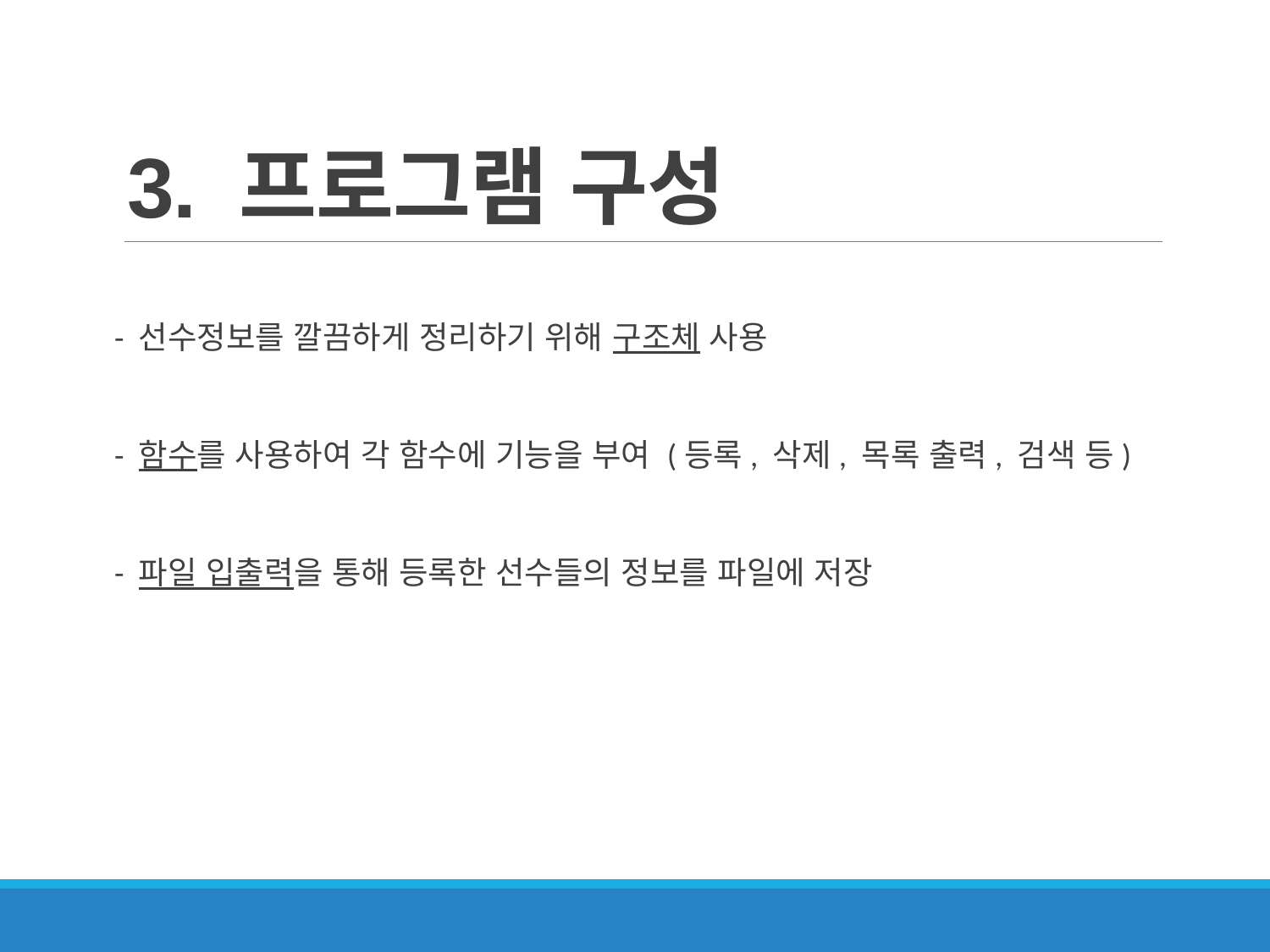

# 3. 프로그램 구성

- 선수정보를 깔끔하게 정리하기 위해 구조체 사용

- 함수를 사용하여 각 함수에 기능을 부여 (등록, 삭제, 목록 출력, 검색 등)

- 파일 입출력을 통해 등록한 선수들의 정보를 파일에 저장